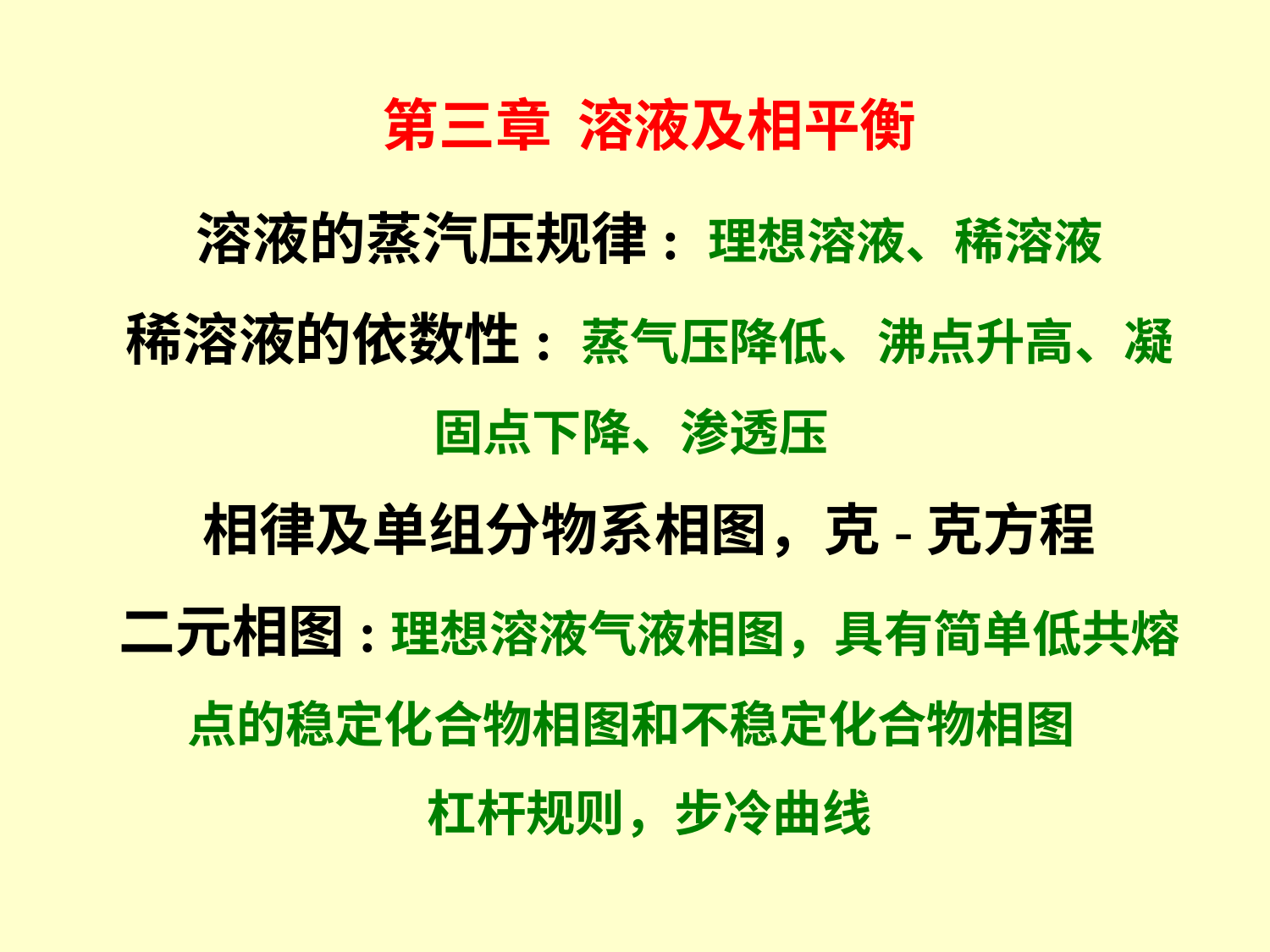

第三章  溶液及相平衡
溶液的蒸汽压规律: 理想溶液、稀溶液
稀溶液的依数性: 蒸气压降低、沸点升高、凝固点下降、渗透压
相律及单组分物系相图，克-克方程
二元相图:理想溶液气液相图，具有简单低共熔点的稳定化合物相图和不稳定化合物相图
杠杆规则，步冷曲线